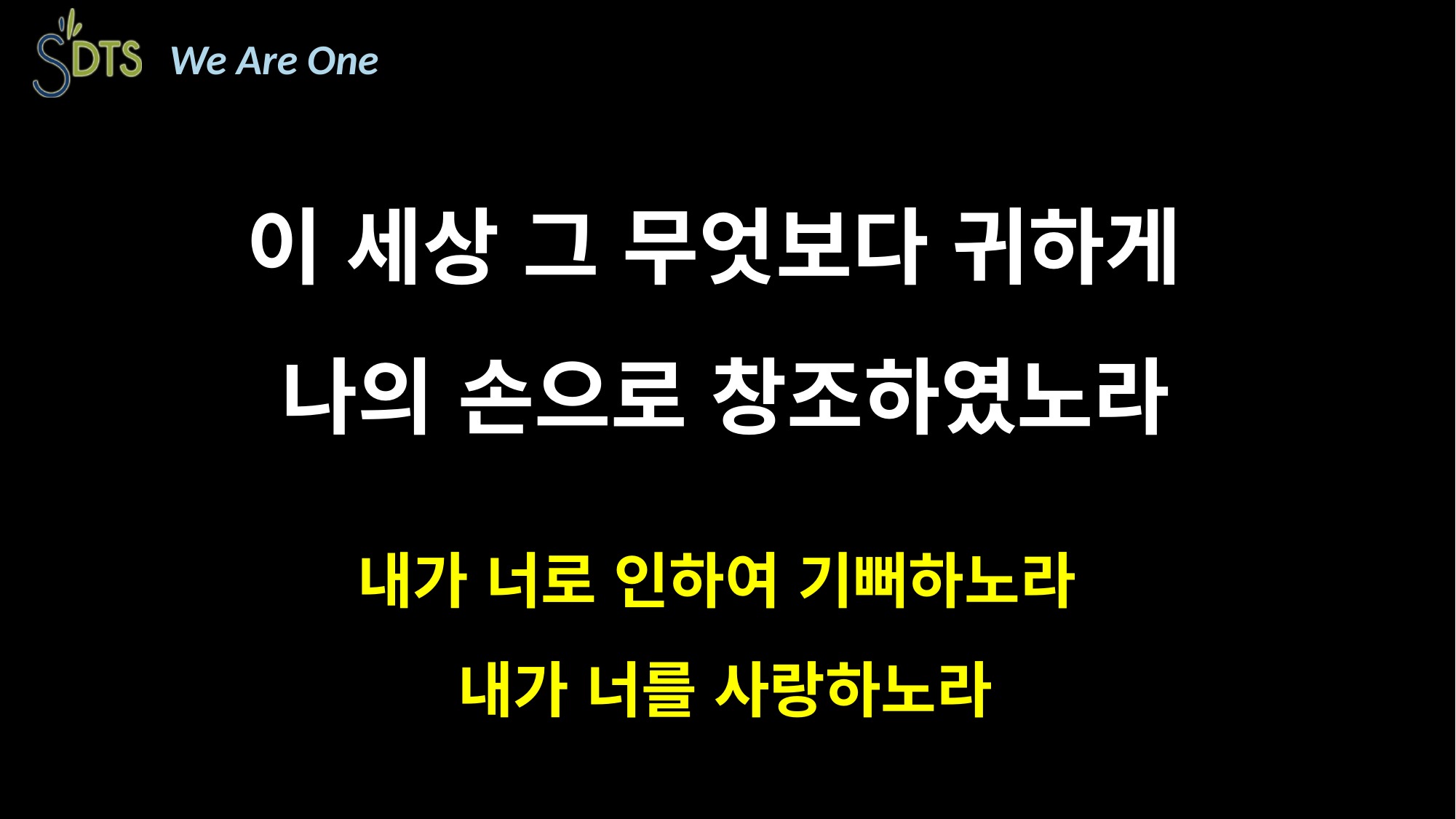

이 세상 그 무엇보다 귀하게
나의 손으로 창조하였노라
내가 너로 인하여 기뻐하노라
내가 너를 사랑하노라